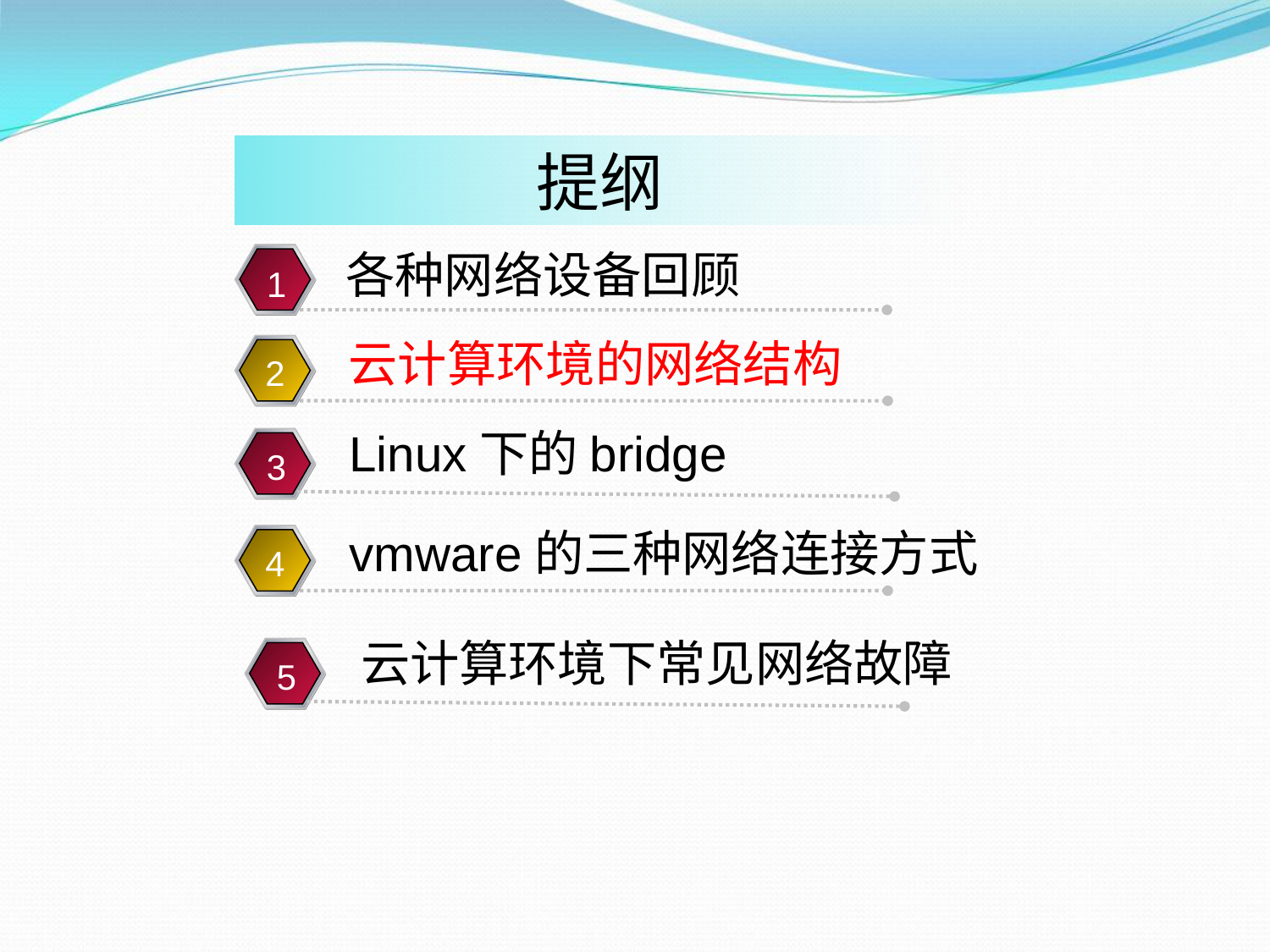

提纲
各种网络设备回顾

1

云计算环境的网络结构

2

Linux下的bridge

3

vmware的三种网络连接方式

4

云计算环境下常见网络故障

5